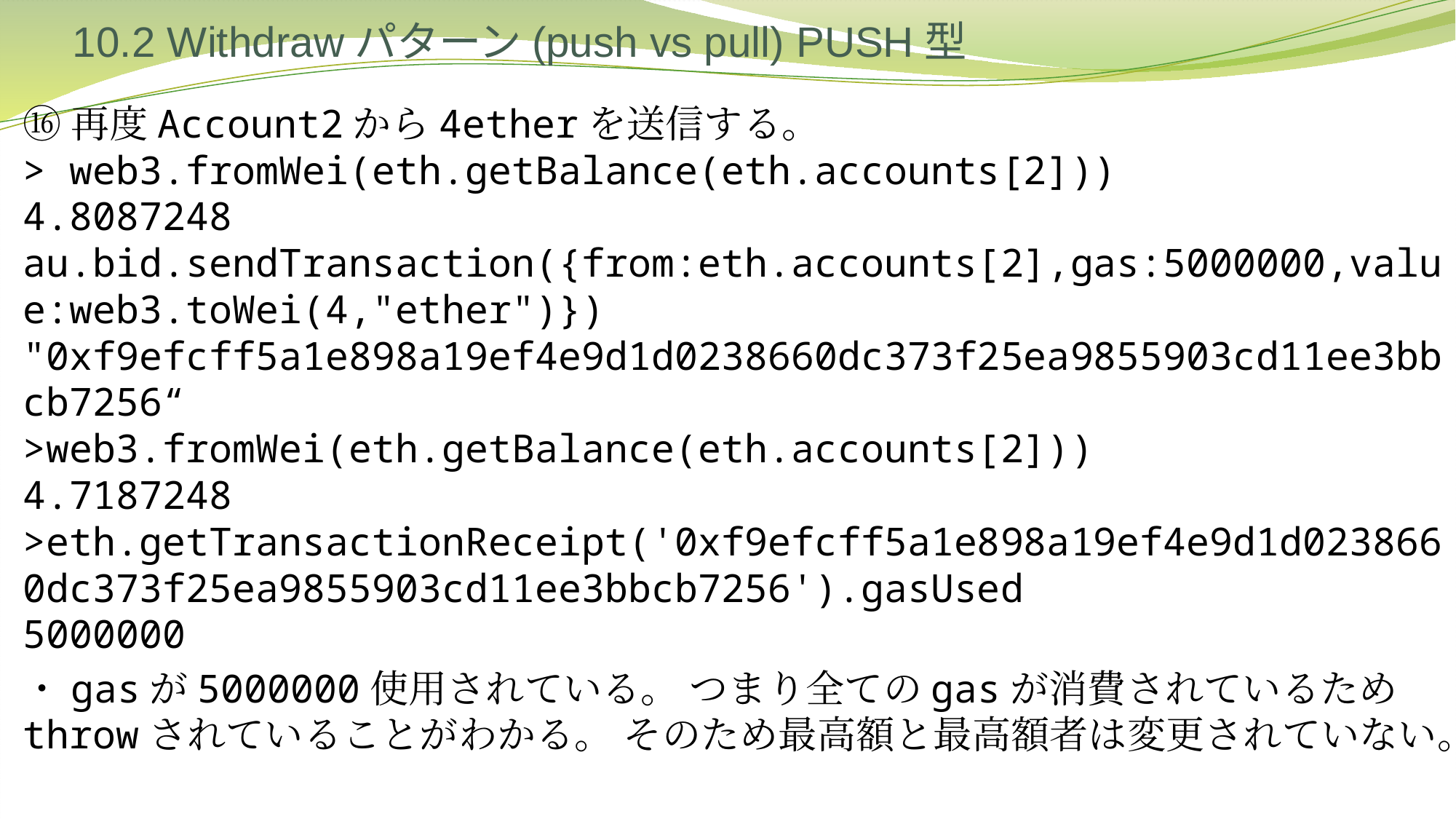

# 10.2 Withdrawパターン(push vs pull) PUSH型

⑯再度Account2から4etherを送信する。
> web3.fromWei(eth.getBalance(eth.accounts[2]))
4.8087248
au.bid.sendTransaction({from:eth.accounts[2],gas:5000000,value:web3.toWei(4,"ether")})
"0xf9efcff5a1e898a19ef4e9d1d0238660dc373f25ea9855903cd11ee3bbcb7256“
>web3.fromWei(eth.getBalance(eth.accounts[2]))
4.7187248
>eth.getTransactionReceipt('0xf9efcff5a1e898a19ef4e9d1d0238660dc373f25ea9855903cd11ee3bbcb7256').gasUsed
5000000
・gasが5000000使用されている。 つまり全てのgasが消費されているためthrowされていることがわかる。 そのため最高額と最高額者は変更されていない。